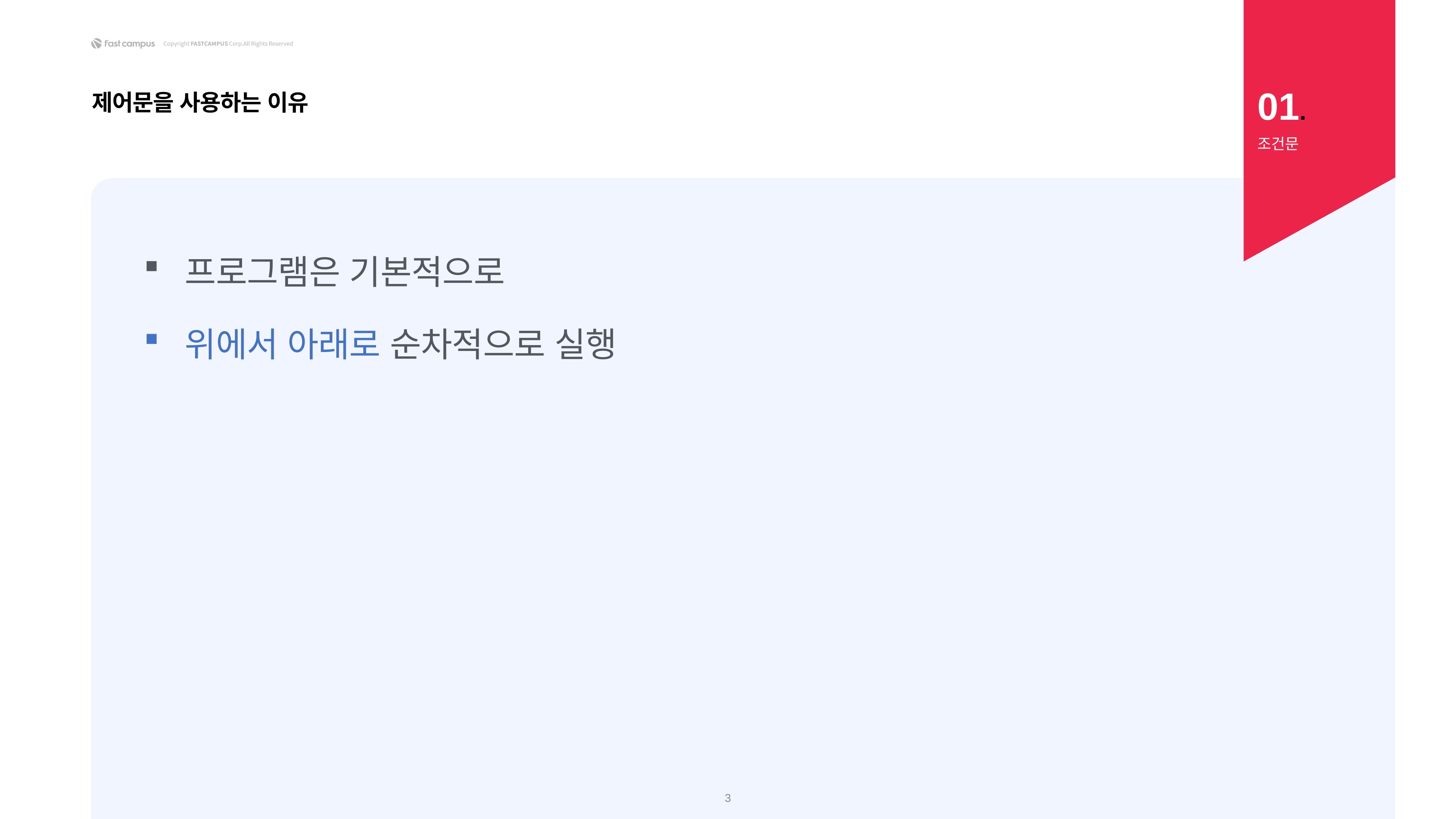

01.
제어문을 사용하는 이유
조건문
프로그램은 기본적으로
위에서 아래로 순차적으로 실행
3